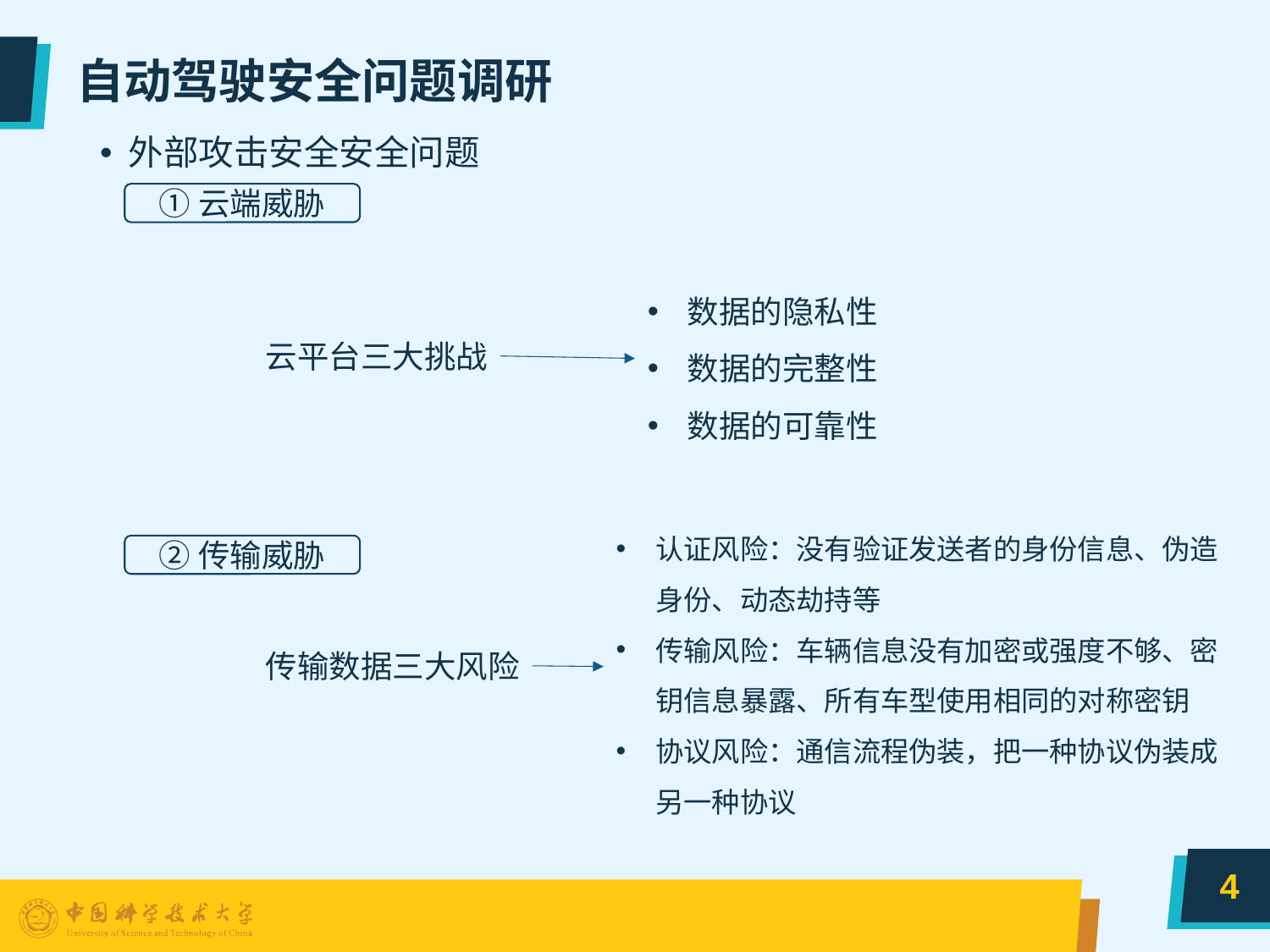

# 自动驾驶安全问题调研
外部攻击安全安全问题
①云端威胁
数据的隐私性
数据的完整性
数据的可靠性
云平台三大挑战
认证风险：没有验证发送者的身份信息、伪造身份、动态劫持等
传输风险：车辆信息没有加密或强度不够、密钥信息暴露、所有车型使用相同的对称密钥
协议风险：通信流程伪装，把一种协议伪装成另一种协议
②传输威胁
传输数据三大风险
4